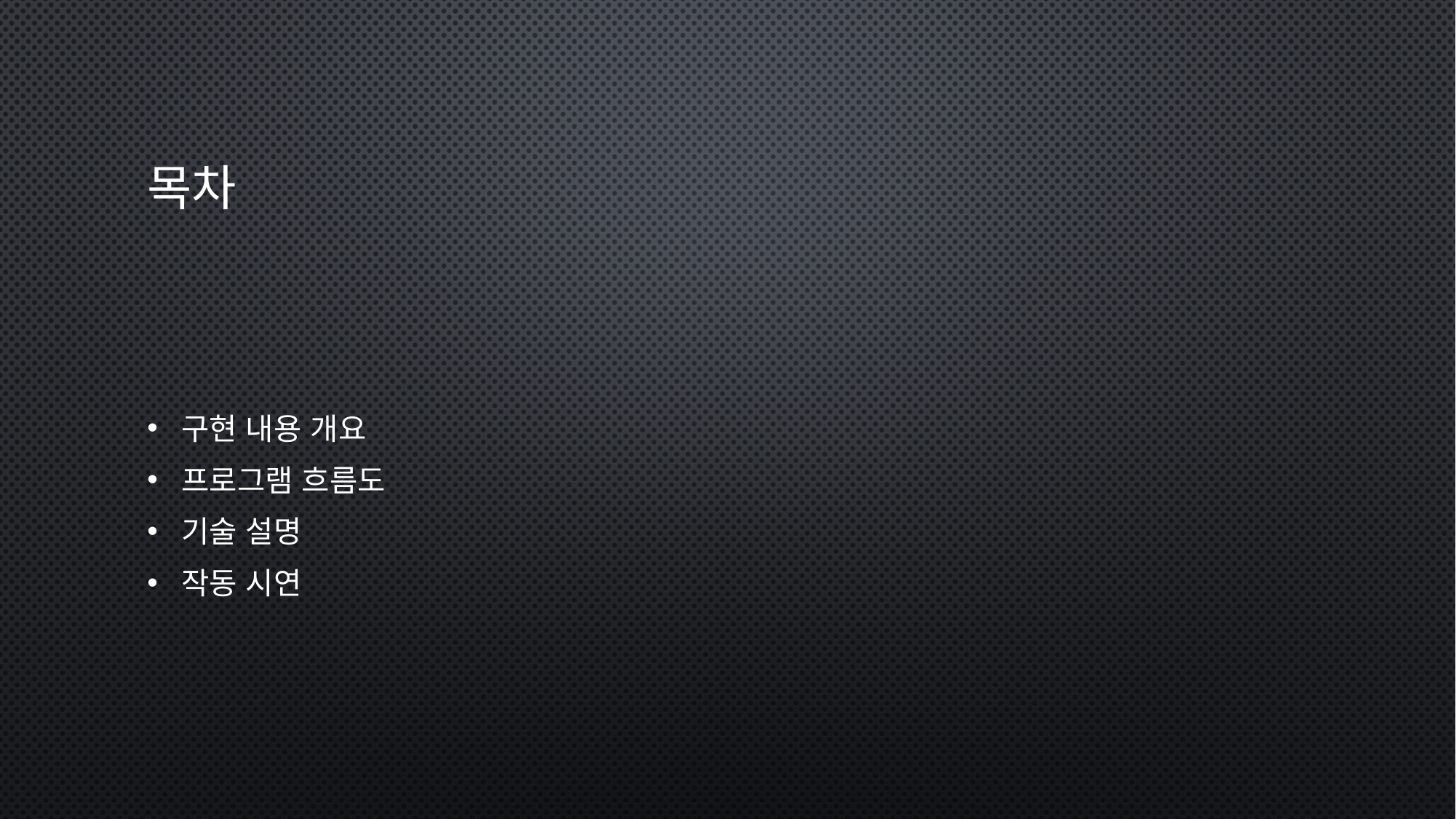

# 목차
구현 내용 개요
프로그램 흐름도
기술 설명
작동 시연